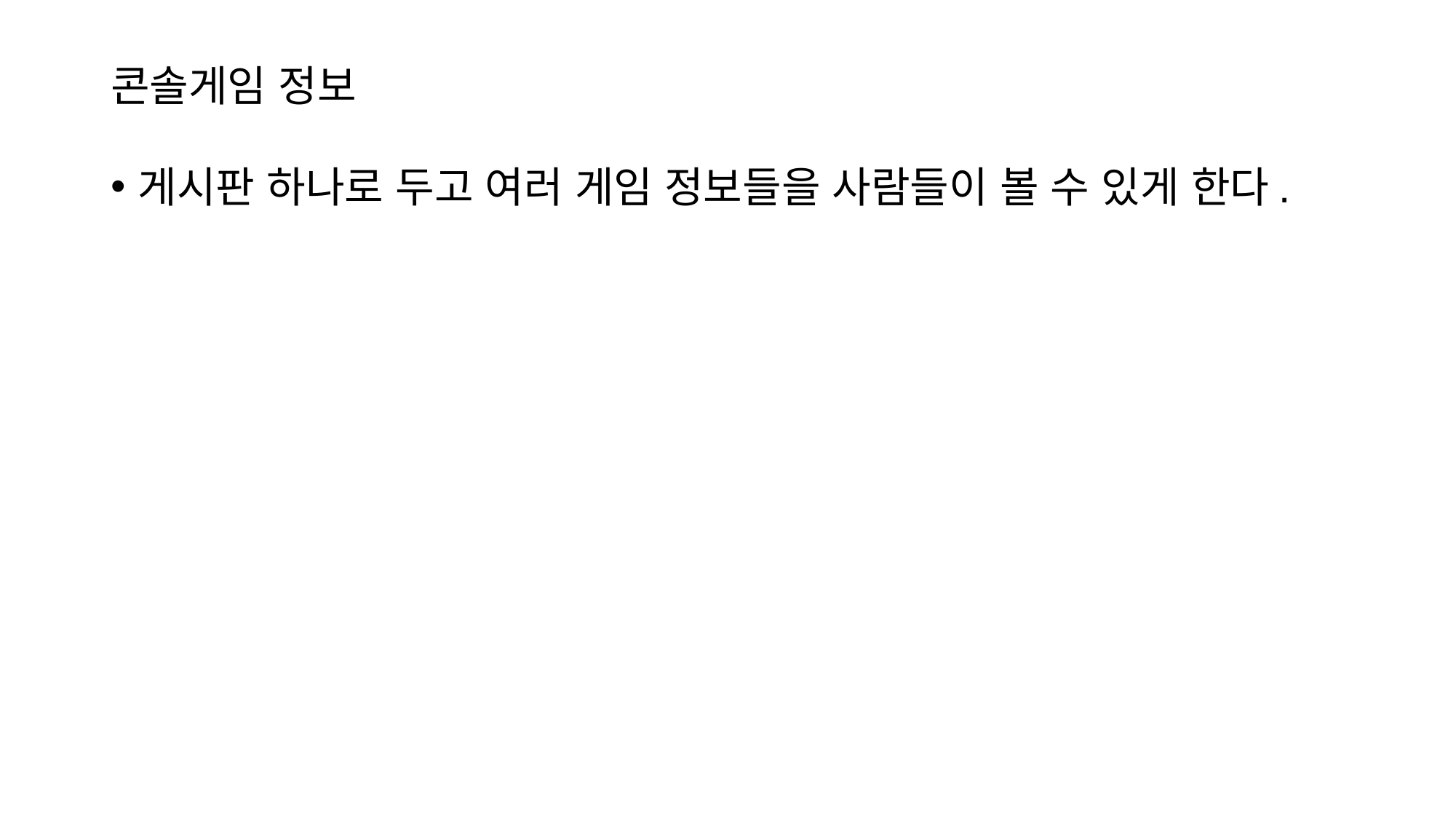

# 콘솔게임 정보
게시판 하나로 두고 여러 게임 정보들을 사람들이 볼 수 있게 한다.